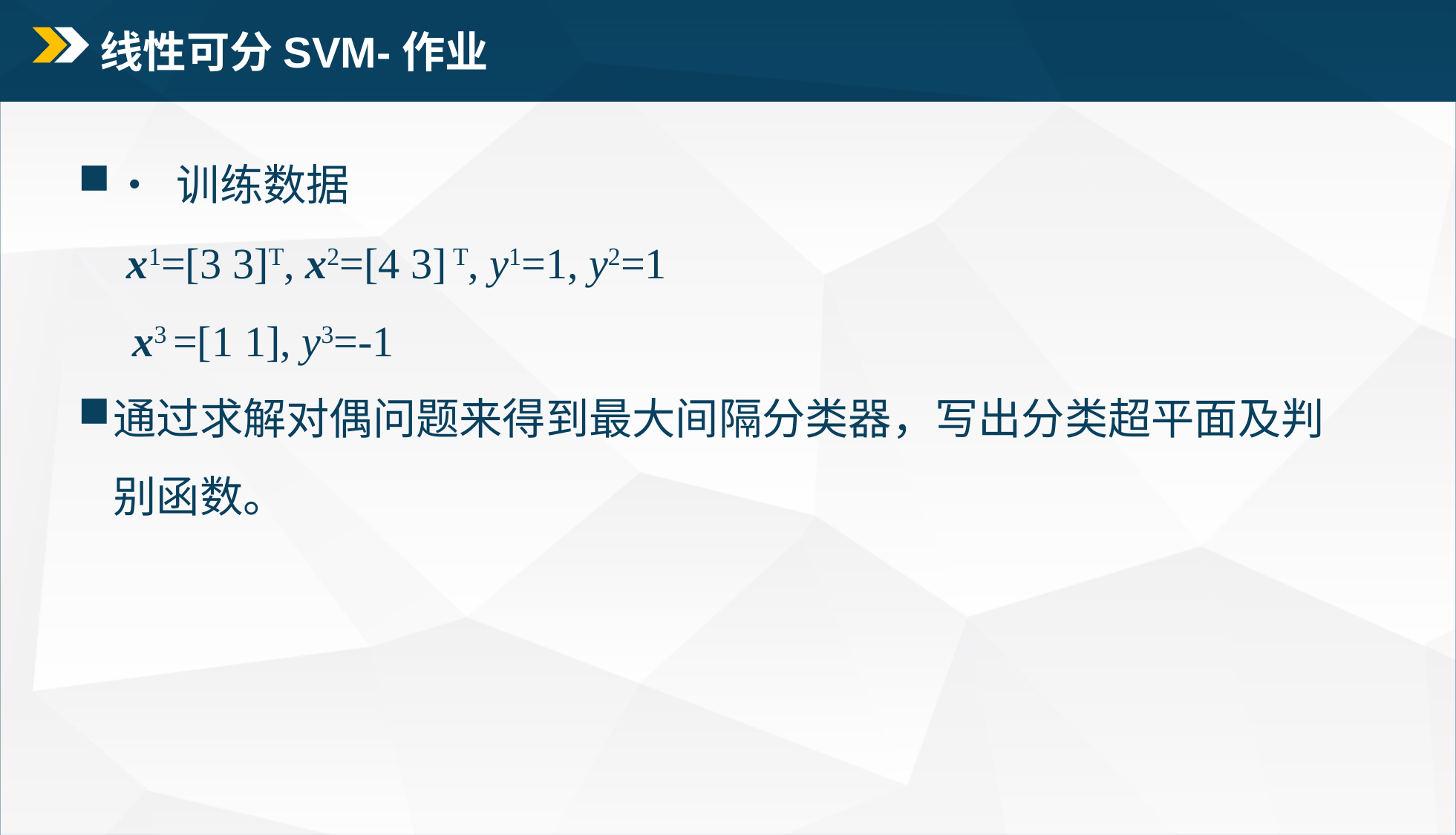

# 线性可分SVM-作业
• 训练数据
    x1=[3 3]T, x2=[4 3] T, y1=1, y2=1
     x3 =[1 1], y3=-1
通过求解对偶问题来得到最大间隔分类器，写出分类超平面及判别函数。